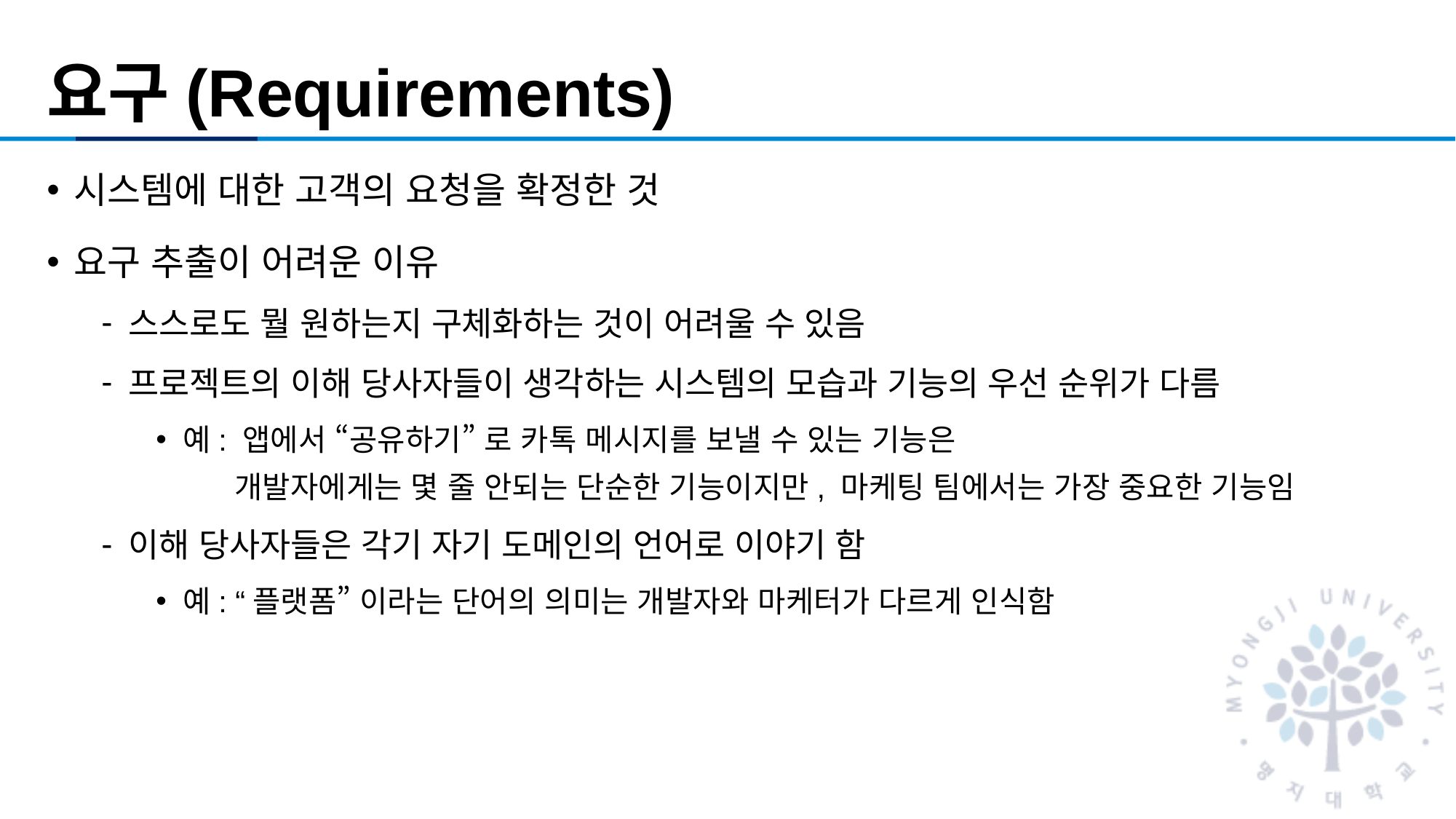

# 요구(Requirements)
시스템에 대한 고객의 요청을 확정한 것
요구 추출이 어려운 이유
스스로도 뭘 원하는지 구체화하는 것이 어려울 수 있음
프로젝트의 이해 당사자들이 생각하는 시스템의 모습과 기능의 우선 순위가 다름
예: 앱에서 “공유하기” 로 카톡 메시지를 보낼 수 있는 기능은
      개발자에게는 몇 줄 안되는 단순한 기능이지만, 마케팅 팀에서는 가장 중요한 기능임
이해 당사자들은 각기 자기 도메인의 언어로 이야기 함
예: “플랫폼” 이라는 단어의 의미는 개발자와 마케터가 다르게 인식함